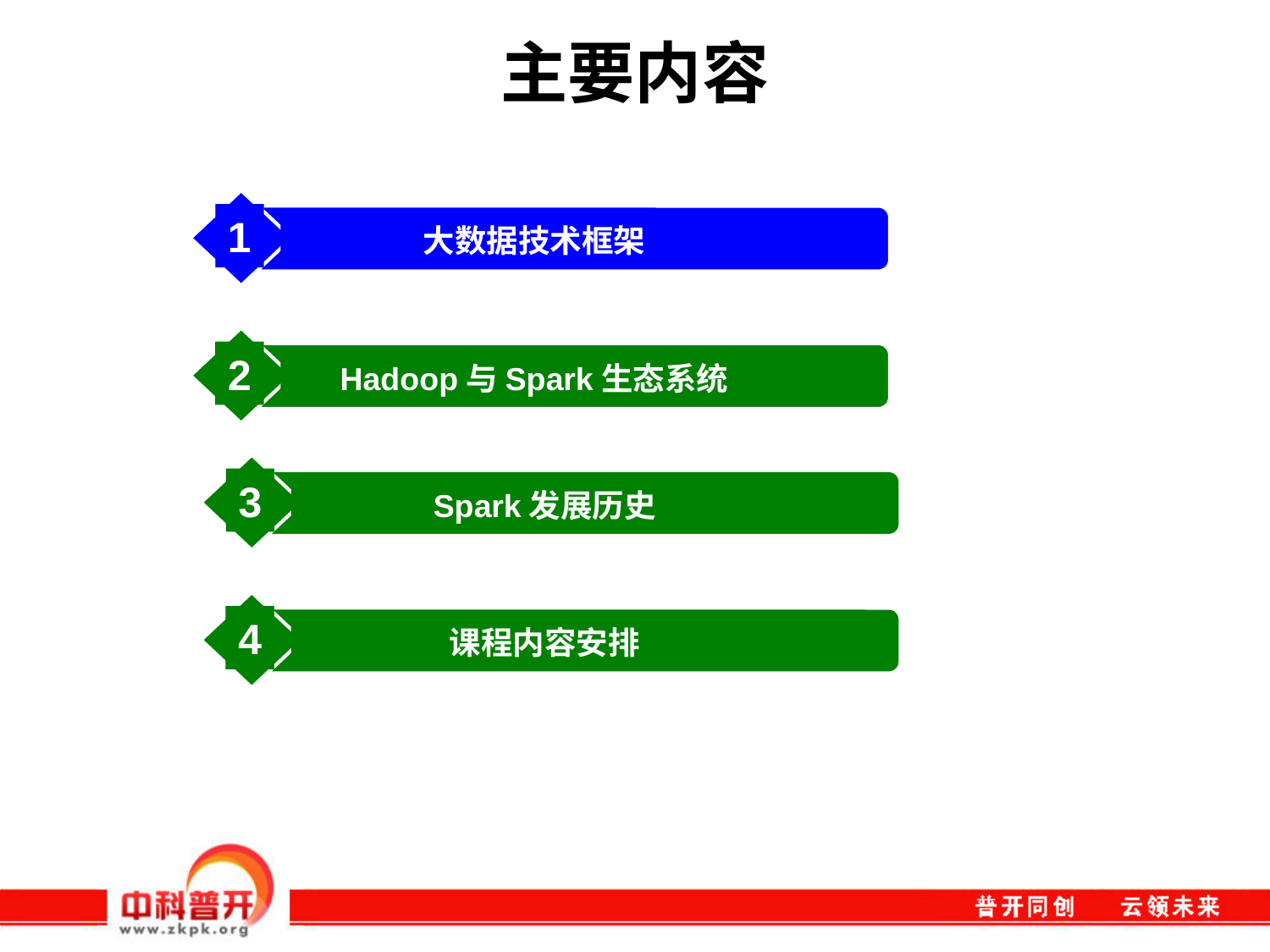

主要内容

1

大数据技术框架

2

Hadoop与Spark生态系统

3

Spark发展历史

4

课程内容安排